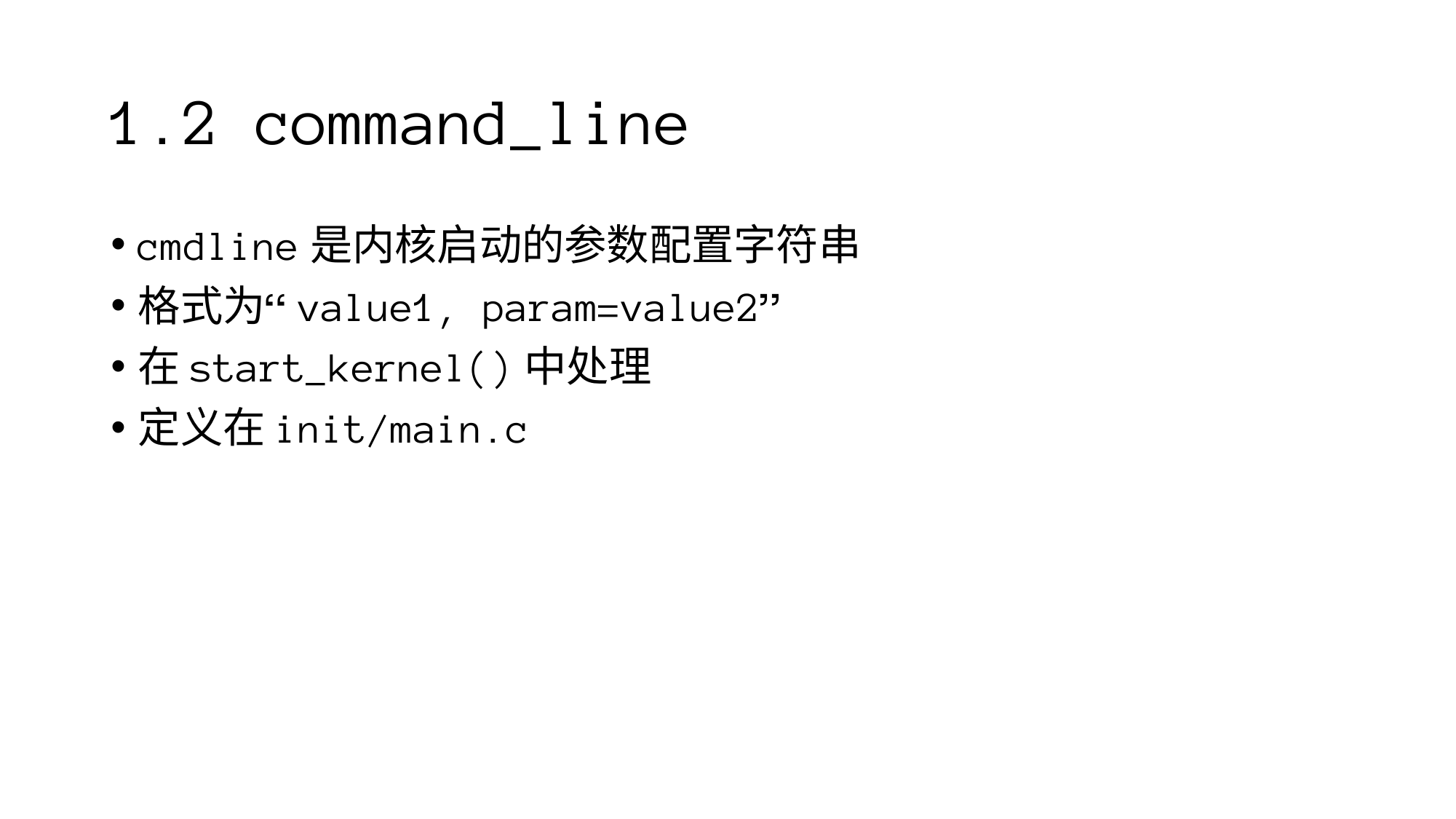

# 1.2 command_line
cmdline是内核启动的参数配置字符串
格式为“value1, param=value2”
在start_kernel()中处理
定义在init/main.c